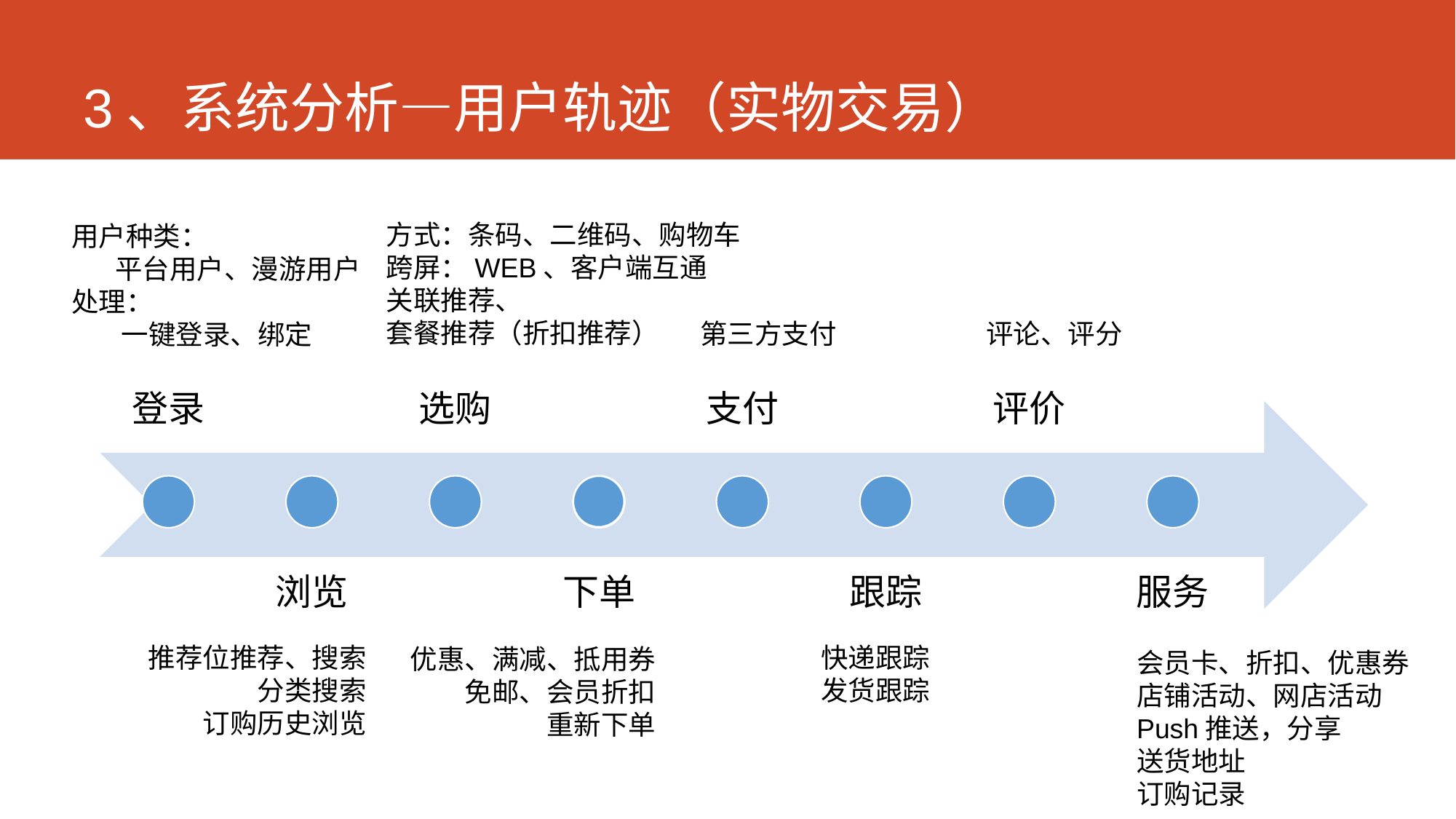

# 3、系统分析—用户轨迹（实物交易）
方式：条码、二维码、购物车
跨屏：WEB、客户端互通
关联推荐、
套餐推荐（折扣推荐）
用户种类：
      平台用户、漫游用户
处理：
       一键登录、绑定
登录
浏览
选购
下单
支付
跟踪
评价
服务
第三方支付
评论、评分
推荐位推荐、搜索
分类搜索
订购历史浏览
快递跟踪
发货跟踪
优惠、满减、抵用券
免邮、会员折扣
重新下单
会员卡、折扣、优惠券
店铺活动、网店活动
Push推送，分享
送货地址
订购记录